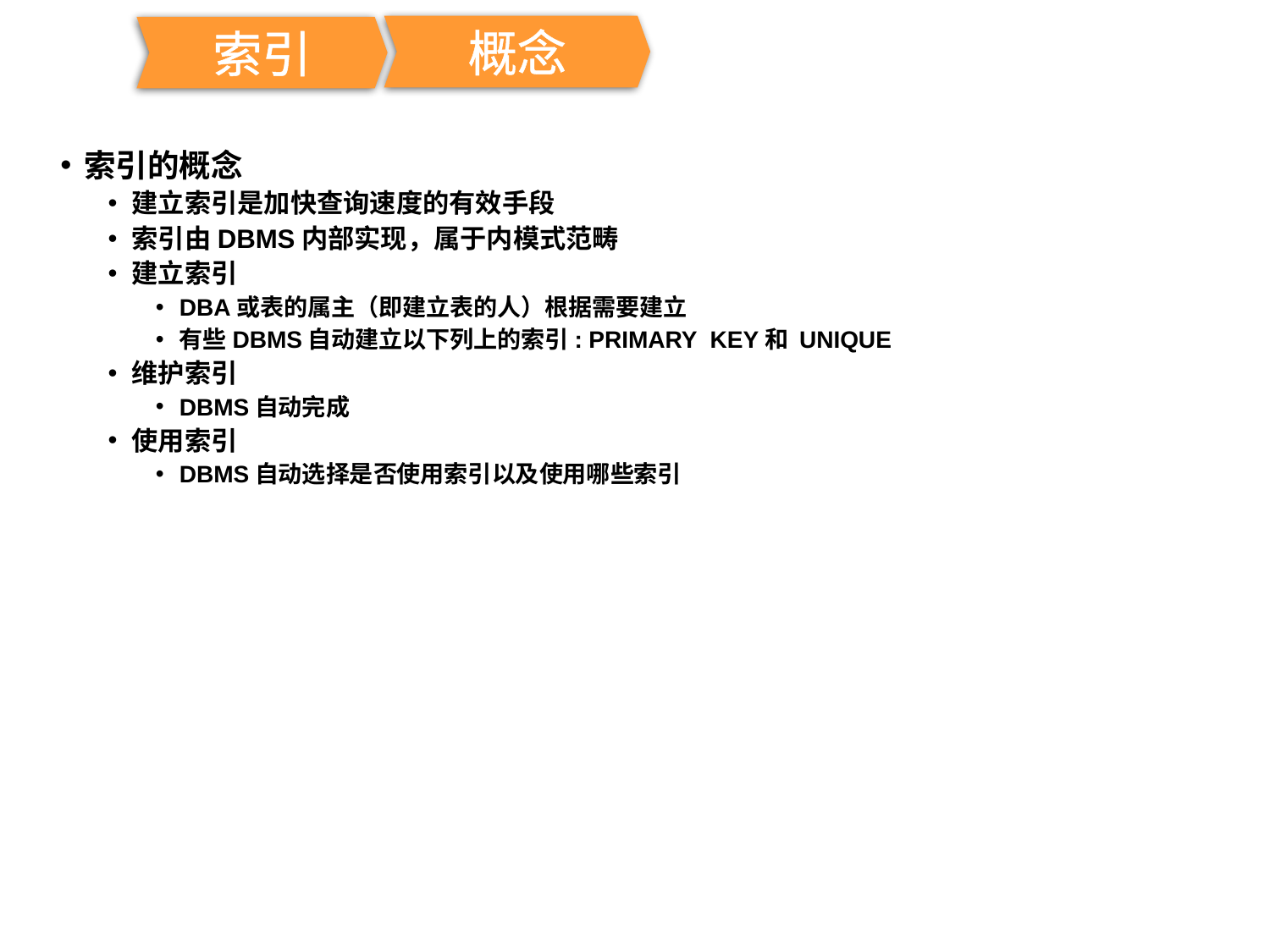

概念
索引

索引的概念
建立索引是加快查询速度的有效手段
索引由DBMS内部实现，属于内模式范畴
建立索引
DBA或表的属主（即建立表的人）根据需要建立
有些DBMS自动建立以下列上的索引: PRIMARY  KEY和 UNIQUE
维护索引
DBMS自动完成
使用索引
DBMS自动选择是否使用索引以及使用哪些索引